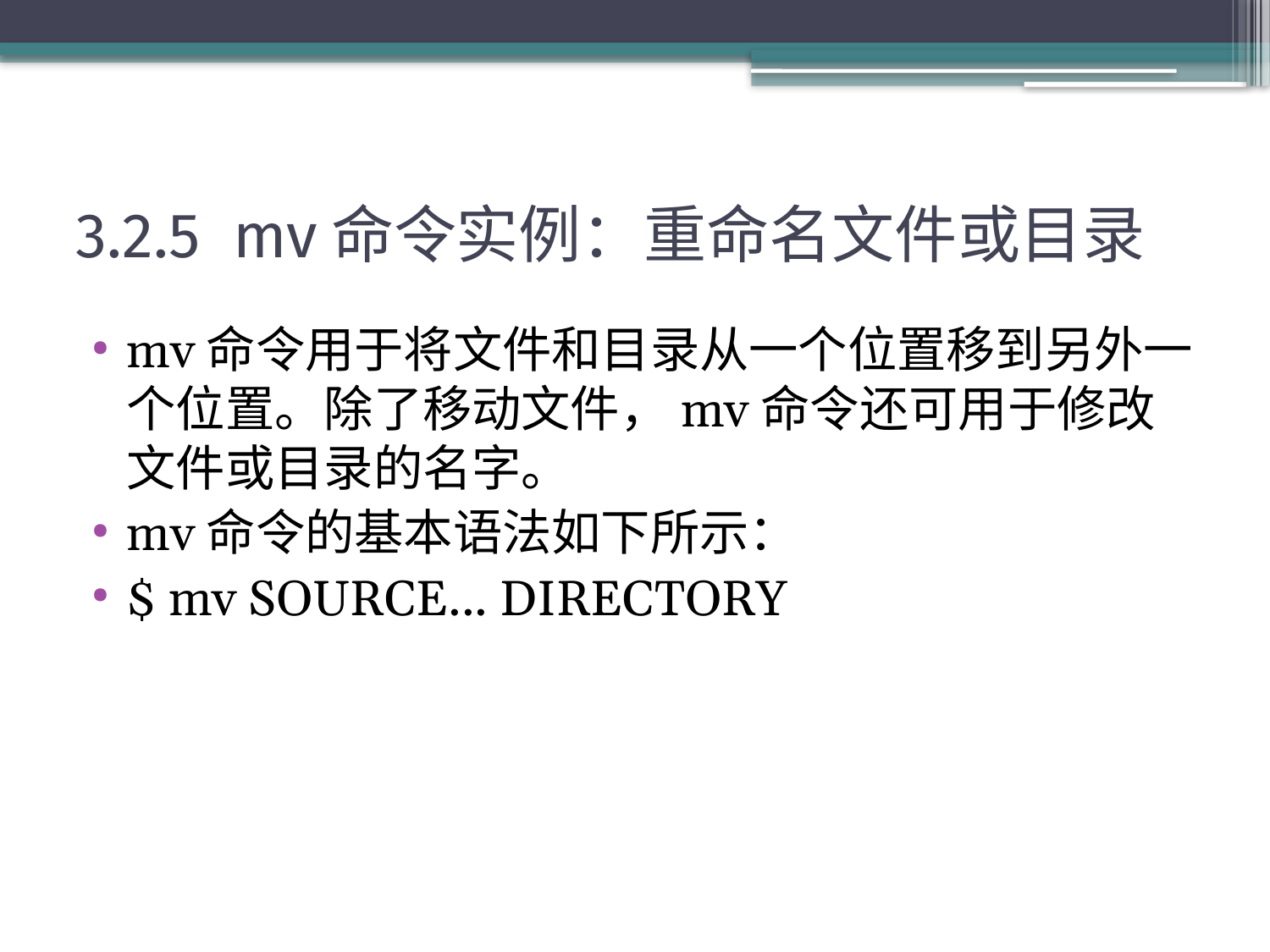

# 3.2.5  mv命令实例：重命名文件或目录
mv命令用于将文件和目录从一个位置移到另外一个位置。除了移动文件，mv命令还可用于修改文件或目录的名字。
mv命令的基本语法如下所示：
$ mv SOURCE... DIRECTORY